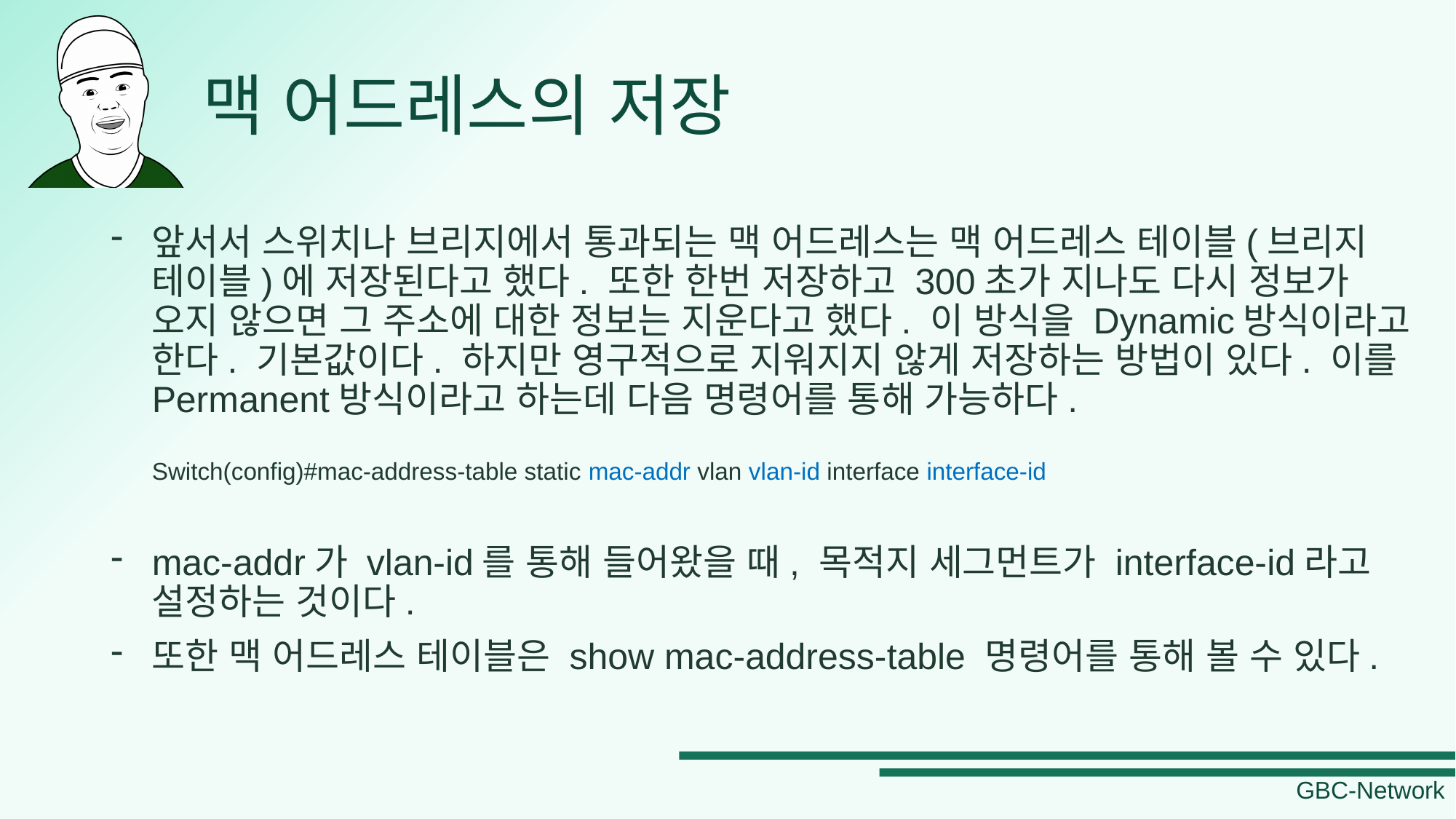

# 맥 어드레스의 저장
앞서서 스위치나 브리지에서 통과되는 맥 어드레스는 맥 어드레스 테이블(브리지 테이블)에 저장된다고 했다. 또한 한번 저장하고 300초가 지나도 다시 정보가 오지 않으면 그 주소에 대한 정보는 지운다고 했다. 이 방식을 Dynamic방식이라고 한다. 기본값이다. 하지만 영구적으로 지워지지 않게 저장하는 방법이 있다. 이를 Permanent방식이라고 하는데 다음 명령어를 통해 가능하다.
Switch(config)#mac-address-table static mac-addr vlan vlan-id interface interface-id
mac-addr가 vlan-id를 통해 들어왔을 때, 목적지 세그먼트가 interface-id라고 설정하는 것이다.
또한 맥 어드레스 테이블은 show mac-address-table 명령어를 통해 볼 수 있다.